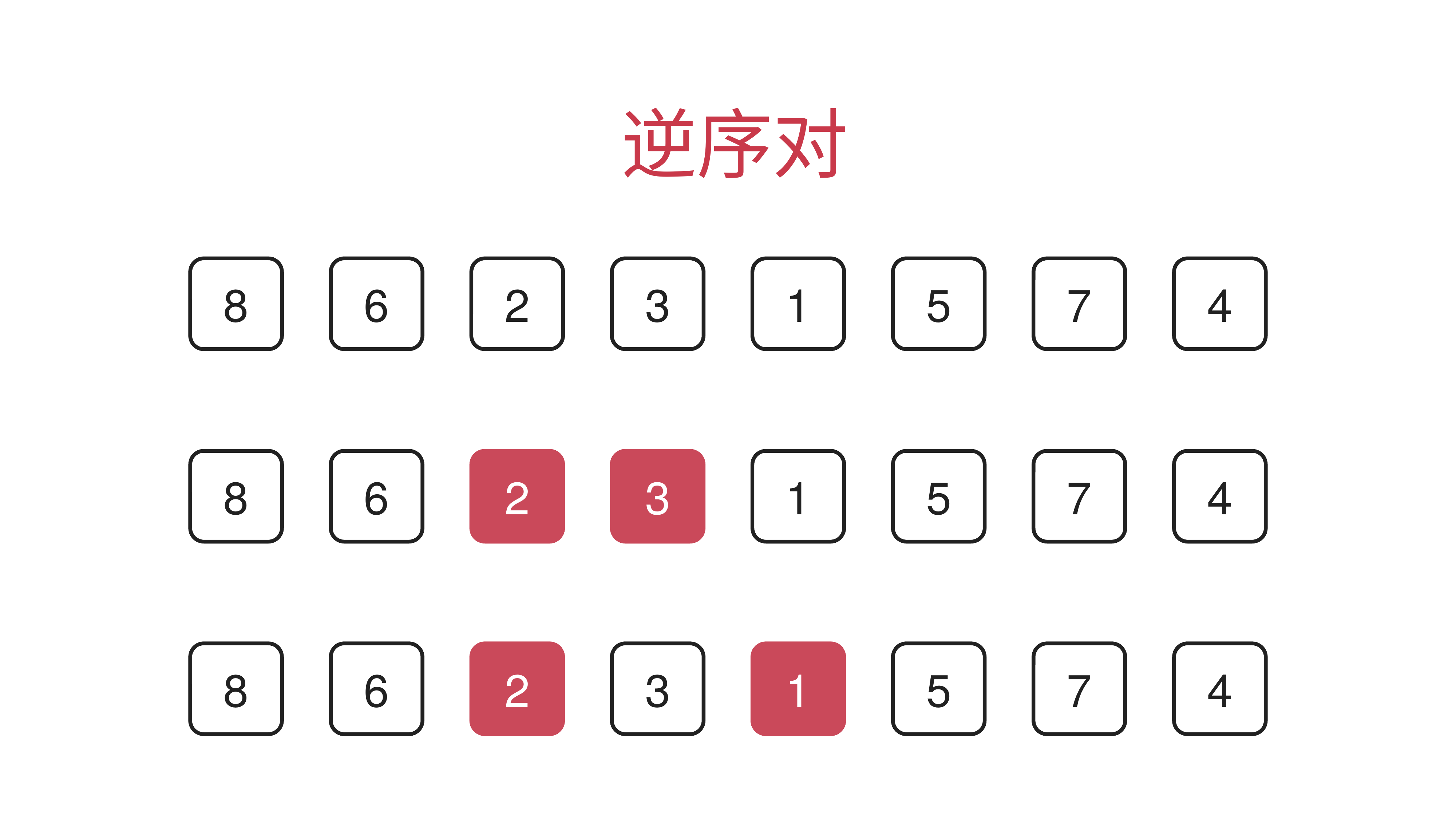

# 逆序对
8
6
2
3
1
5
7
4
8
6
2
3
1
5
7
4
8
6
2
3
1
5
7
4